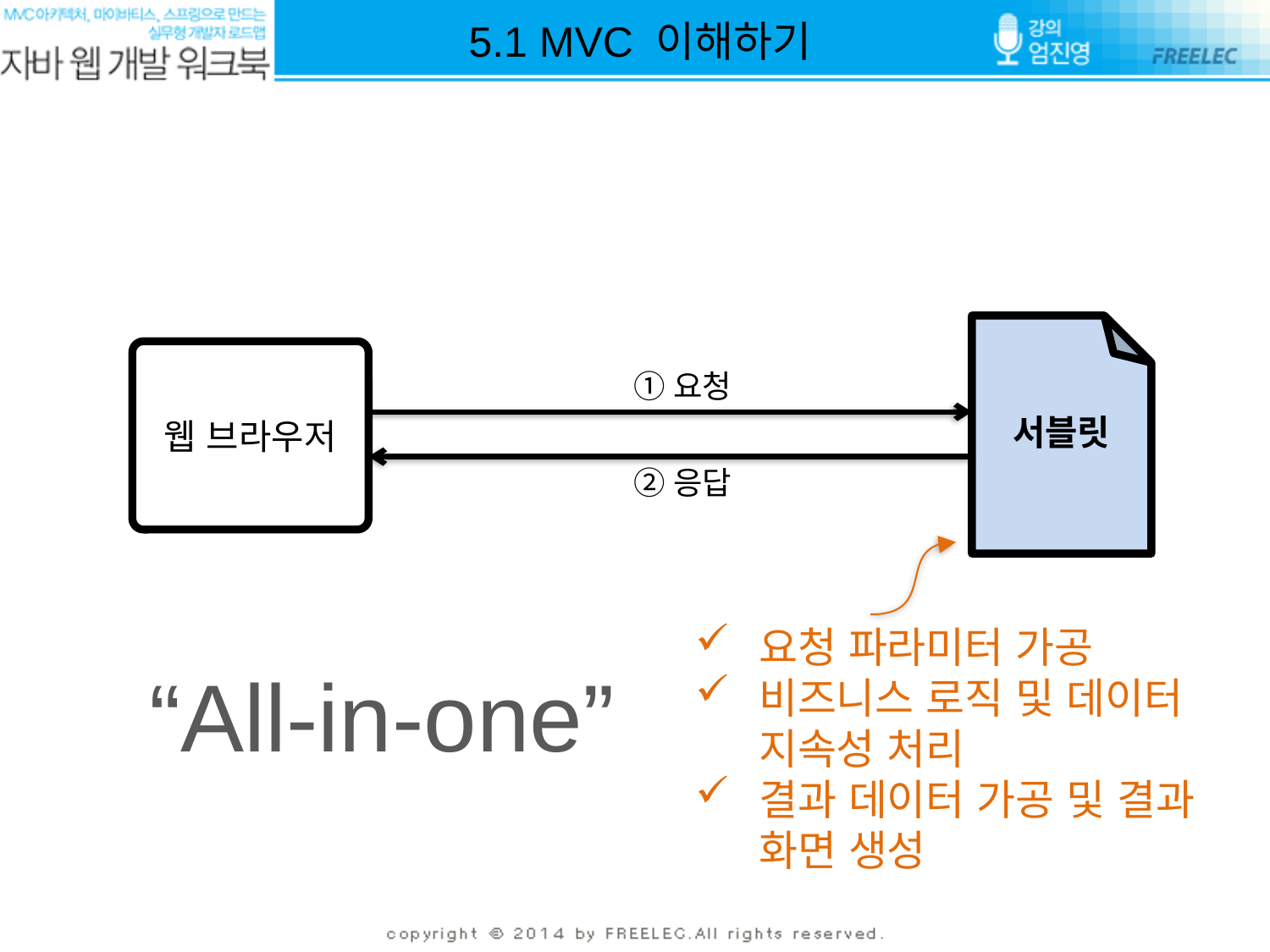

5.1 MVC 이해하기

서블릿
웹 브라우저
①요청
②응답
요청 파라미터 가공
비즈니스 로직 및 데이터 지속성 처리
결과 데이터 가공 및 결과 화면 생성
“All-in-one”